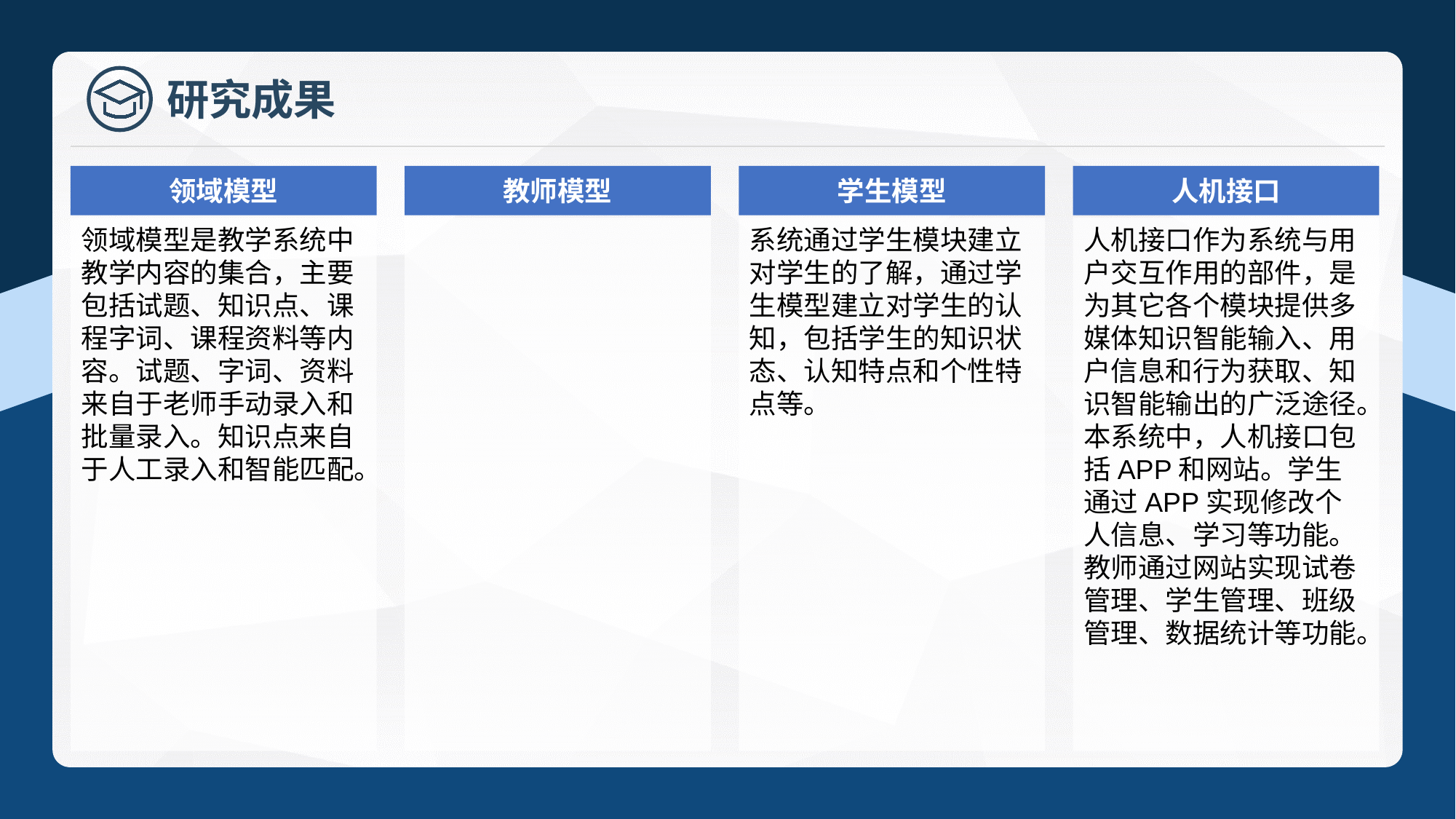

研究成果

领域模型
领域模型是教学系统中教学内容的集合，主要包括试题、知识点、课程字词、课程资料等内容。试题、字词、资料来自于老师手动录入和批量录入。知识点来自于人工录入和智能匹配。
教师模型

学生模型
系统通过学生模块建立对学生的了解，通过学生模型建立对学生的认知，包括学生的知识状态、认知特点和个性特点等。
人机接口
人机接口作为系统与用户交互作用的部件，是为其它各个模块提供多媒体知识智能输入、用户信息和行为获取、知识智能输出的广泛途径。本系统中，人机接口包括APP和网站。学生通过APP实现修改个人信息、学习等功能。教师通过网站实现试卷管理、学生管理、班级管理、数据统计等功能。